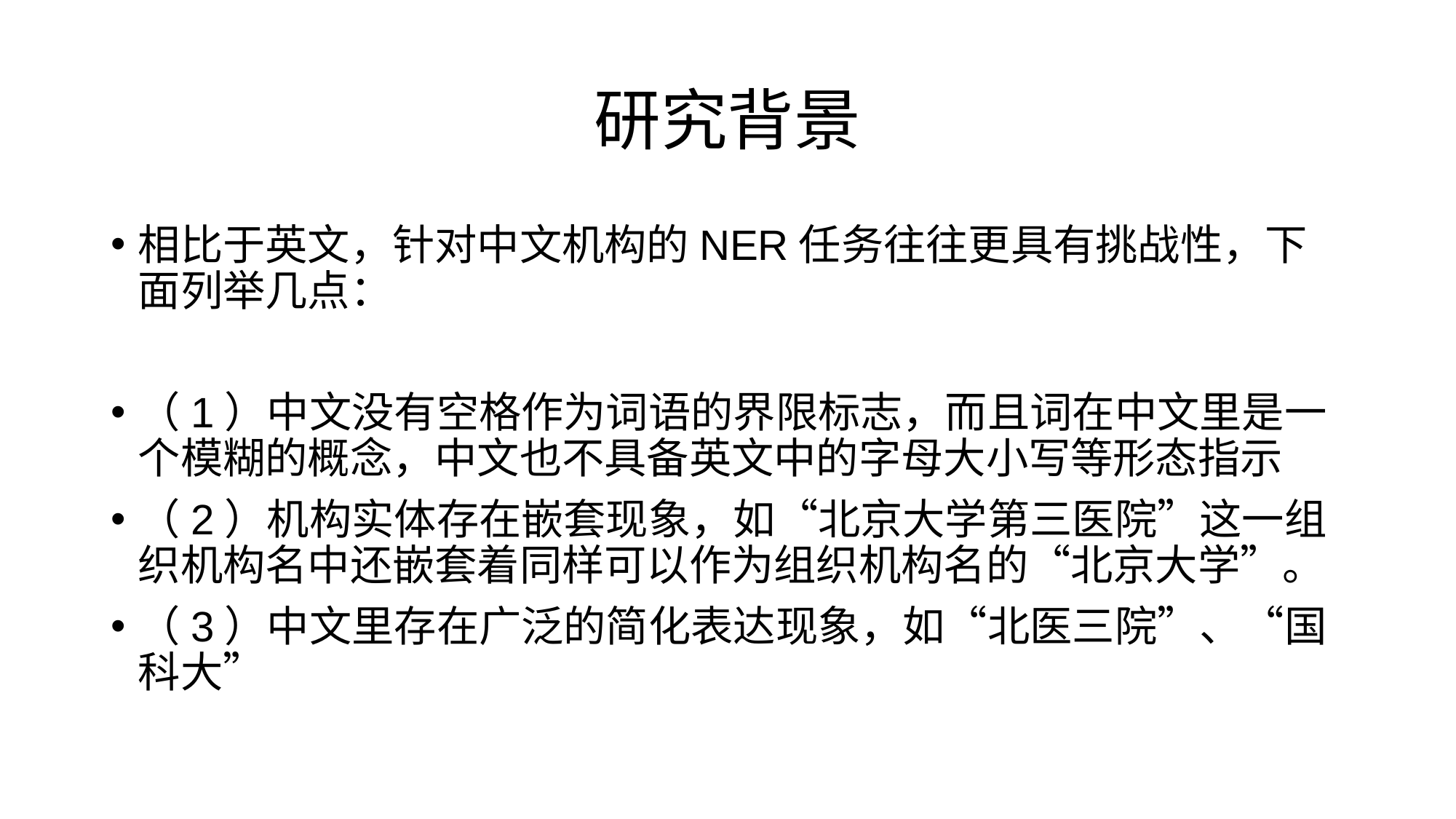

# 研究背景
相比于英文，针对中文机构的NER任务往往更具有挑战性，下面列举几点：

（1）中文没有空格作为词语的界限标志，而且词在中文里是一个模糊的概念，中文也不具备英文中的字母大小写等形态指示
（2）机构实体存在嵌套现象，如“北京大学第三医院”这一组织机构名中还嵌套着同样可以作为组织机构名的“北京大学”。
（3）中文里存在广泛的简化表达现象，如“北医三院”、“国科大”